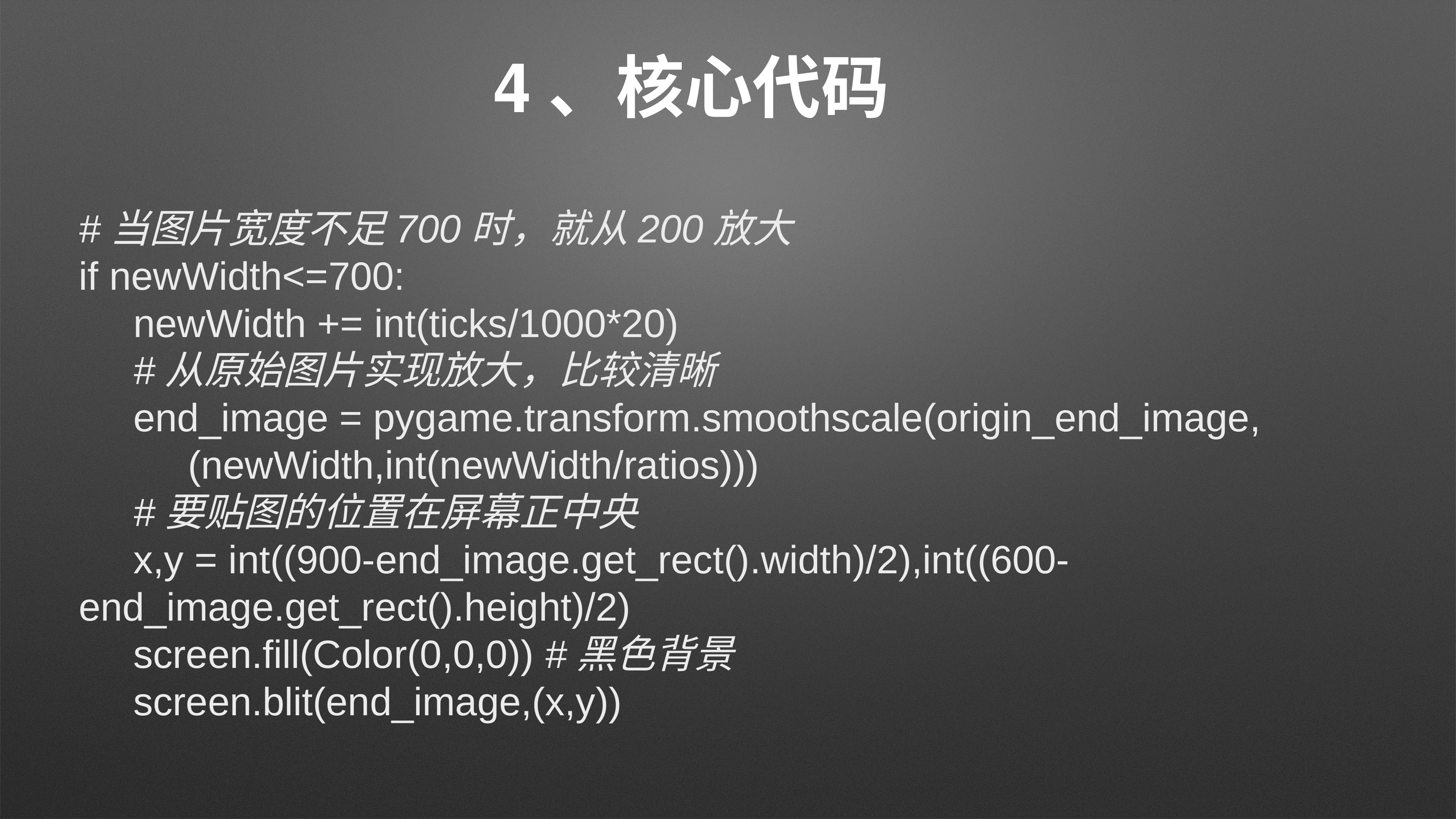

# 4、核心代码

#当图片宽度不足700时，就从200放大
if newWidth<=700:
	newWidth += int(ticks/1000*20)
	#从原始图片实现放大，比较清晰
	end_image = pygame.transform.smoothscale(origin_end_image,
		(newWidth,int(newWidth/ratios)))
	#要贴图的位置在屏幕正中央
	x,y = int((900-end_image.get_rect().width)/2),int((600-end_image.get_rect().height)/2)
	screen.fill(Color(0,0,0)) #黑色背景
	screen.blit(end_image,(x,y))